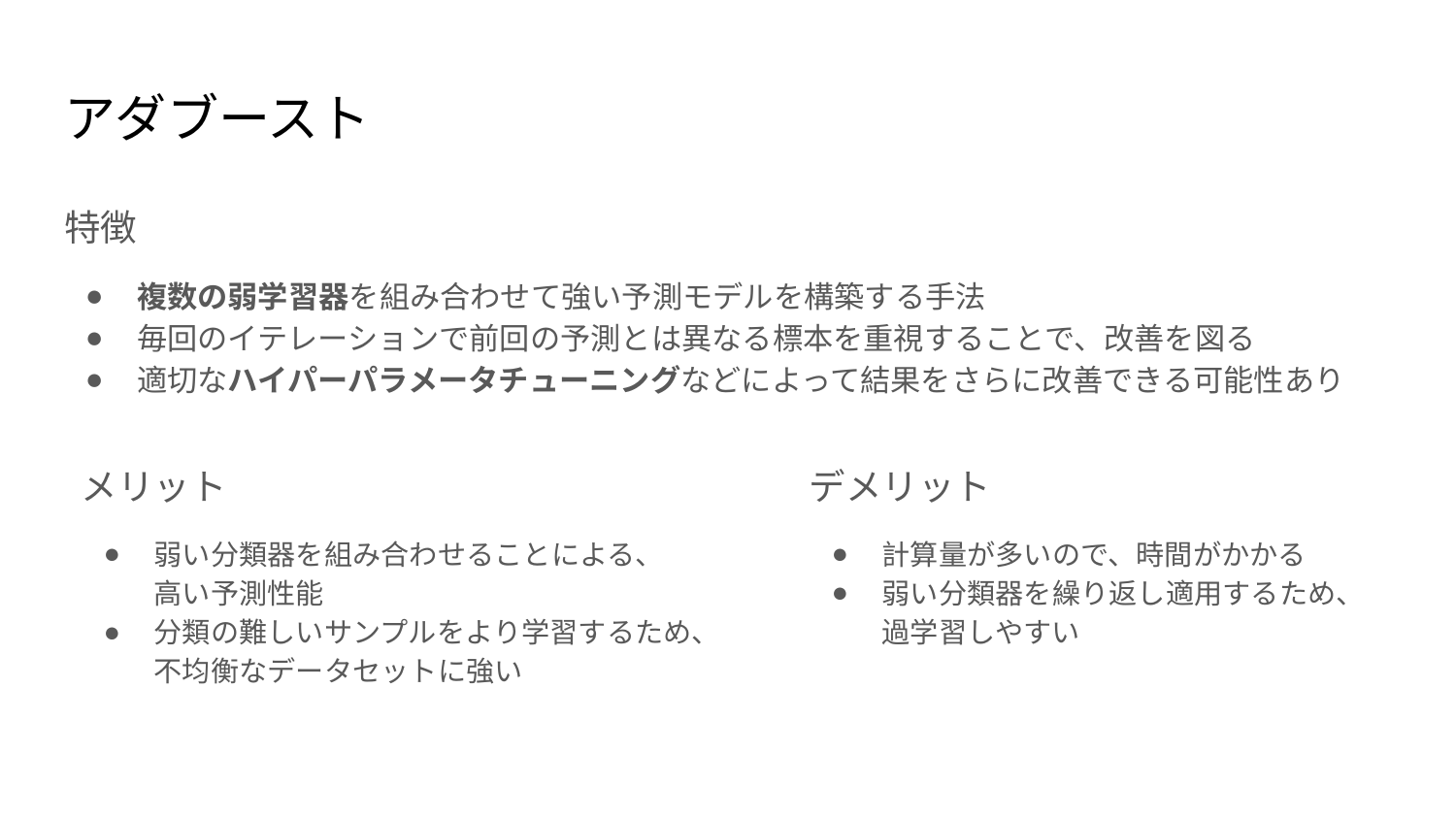

# アダブースト
特徴
複数の弱学習器を組み合わせて強い予測モデルを構築する手法
毎回のイテレーションで前回の予測とは異なる標本を重視することで、改善を図る
適切なハイパーパラメータチューニングなどによって結果をさらに改善できる可能性あり
メリット
弱い分類器を組み合わせることによる、
高い予測性能
分類の難しいサンプルをより学習するため、
不均衡なデータセットに強い
デメリット
計算量が多いので、時間がかかる
弱い分類器を繰り返し適用するため、
過学習しやすい